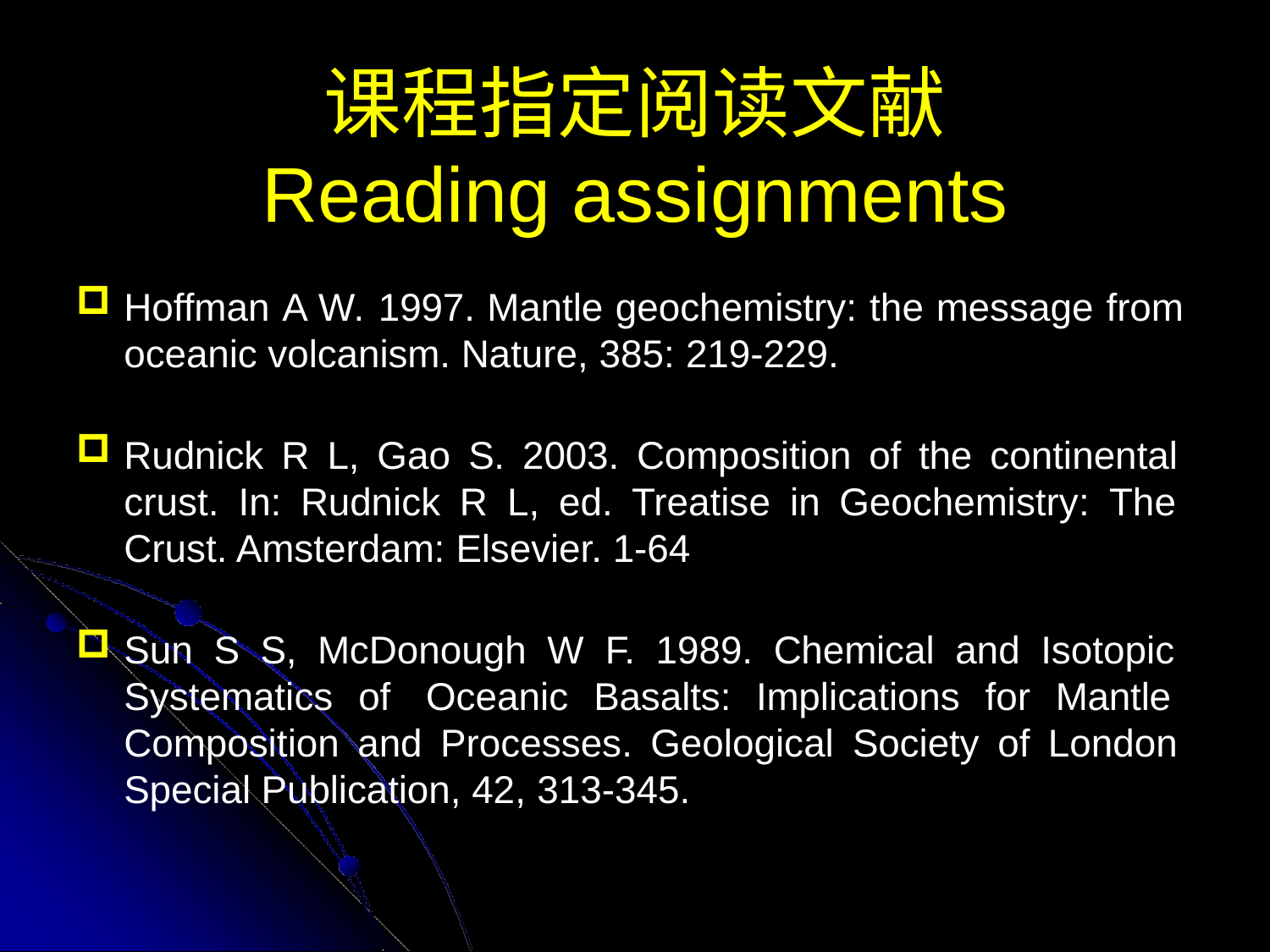

# 课程指定阅读文献
Reading assignments
Hoffman A W. 1997. Mantle geochemistry: the message from  oceanic volcanism. Nature, 385: 219-229.

Rudnick R L, Gao S. 2003. Composition of the continental  crust. In: Rudnick R L, ed. Treatise in Geochemistry: The  Crust. Amsterdam: Elsevier. 1-64

Sun S S, McDonough W F. 1989. Chemical and Isotopic  Systematics of Oceanic Basalts: Implications for Mantle  Composition and Processes. Geological Society of London  Special Publication, 42, 313-345.